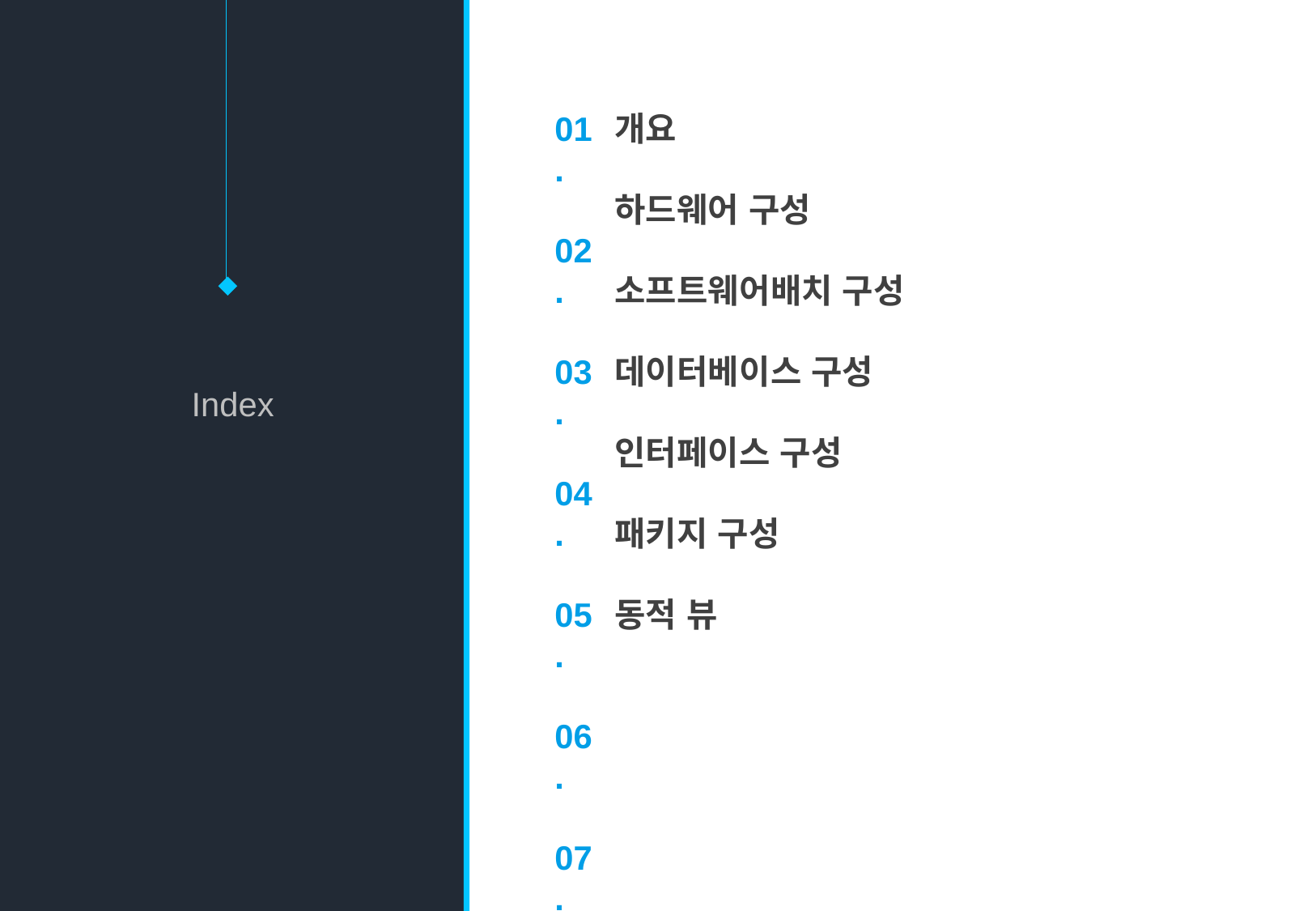

01.

02.

03.

04.

05.

06.

07.
개요

하드웨어 구성

소프트웨어배치 구성

데이터베이스 구성

인터페이스 구성

패키지 구성

동적 뷰

목차
Index